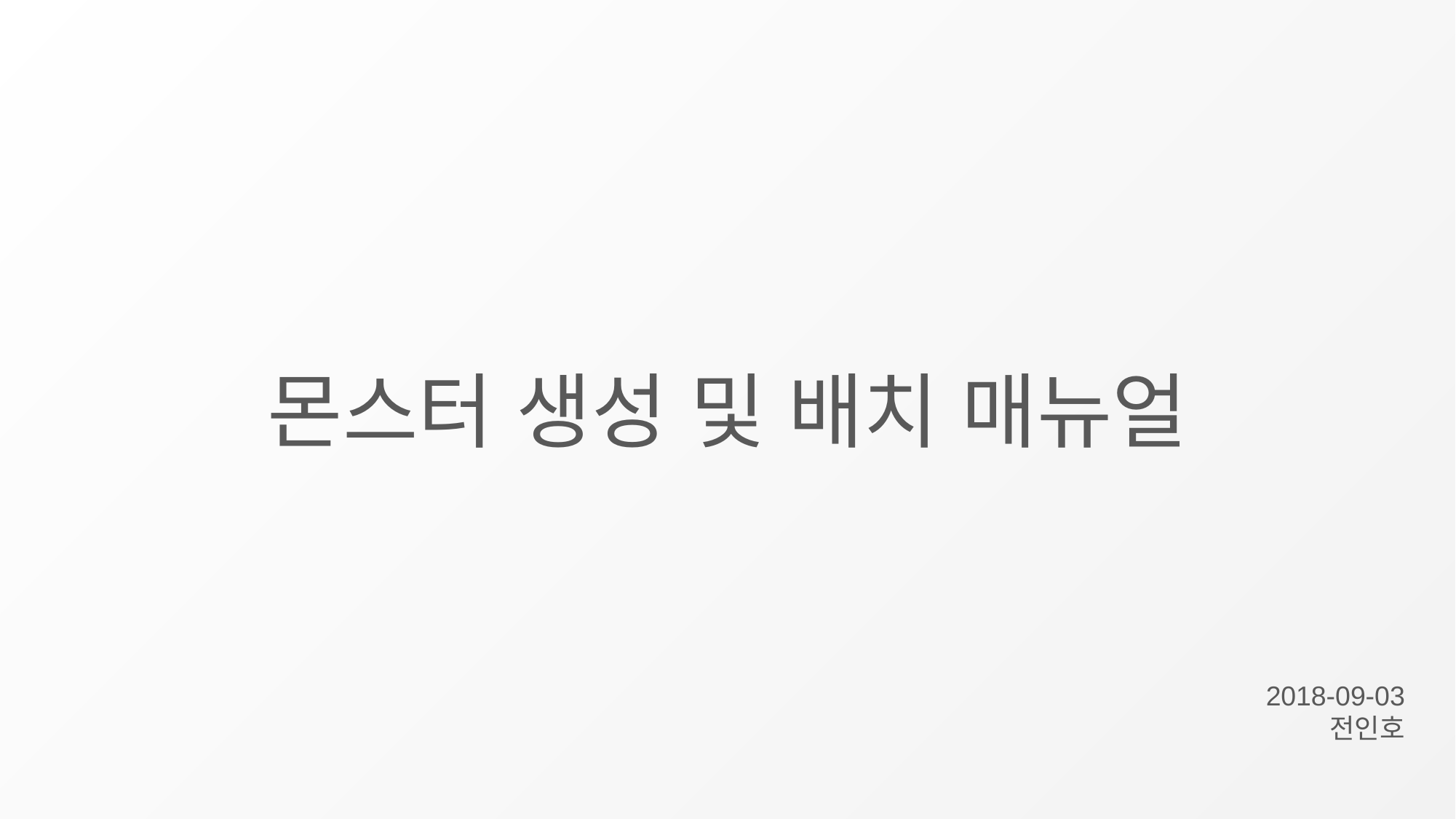

몬스터 생성 및 배치 매뉴얼
2018-09-03
전인호